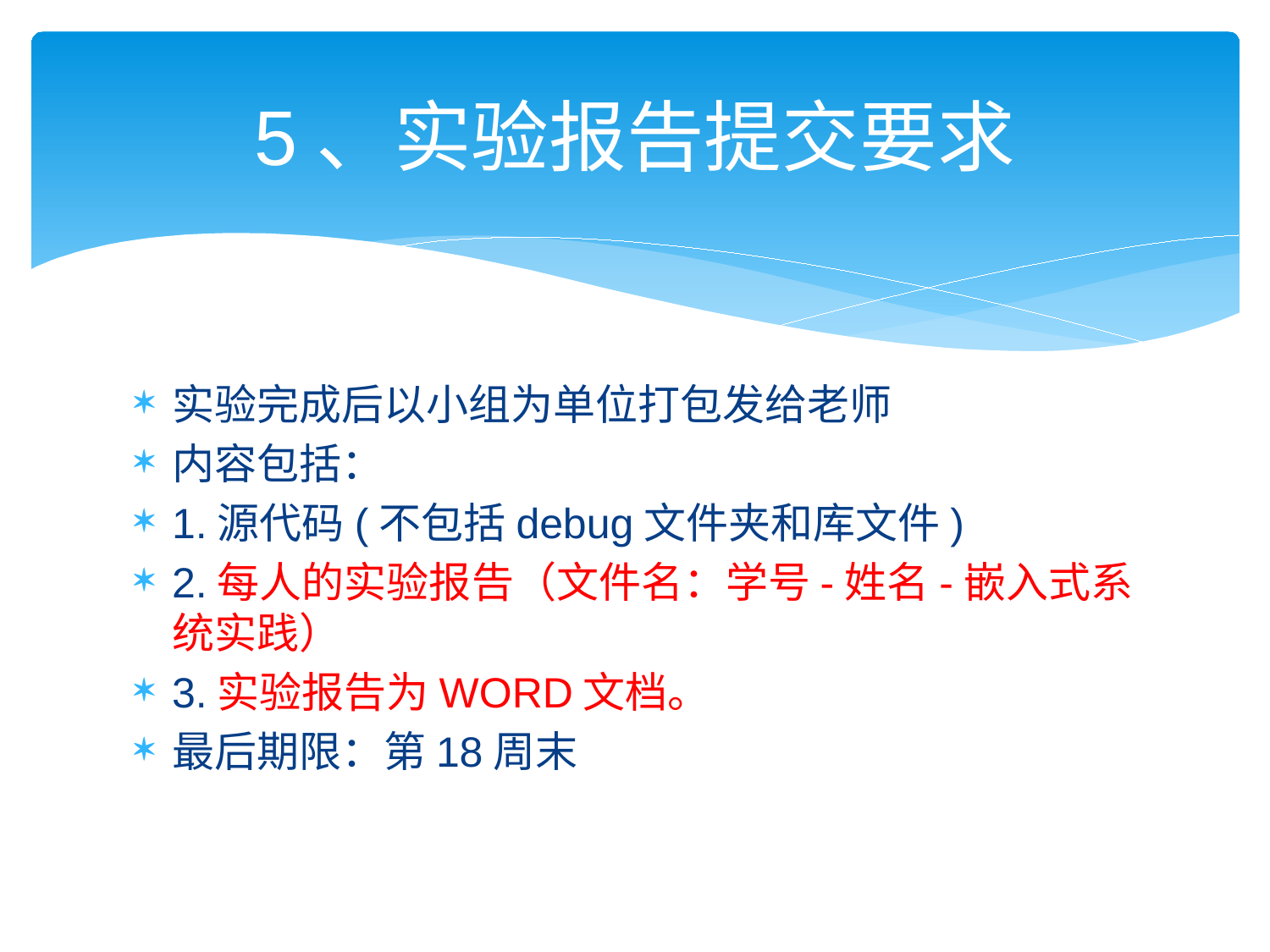

# 5、实验报告提交要求
实验完成后以小组为单位打包发给老师
内容包括：
1.源代码(不包括debug文件夹和库文件)
2.每人的实验报告（文件名：学号-姓名-嵌入式系统实践）
3.实验报告为WORD文档。
最后期限：第18周末